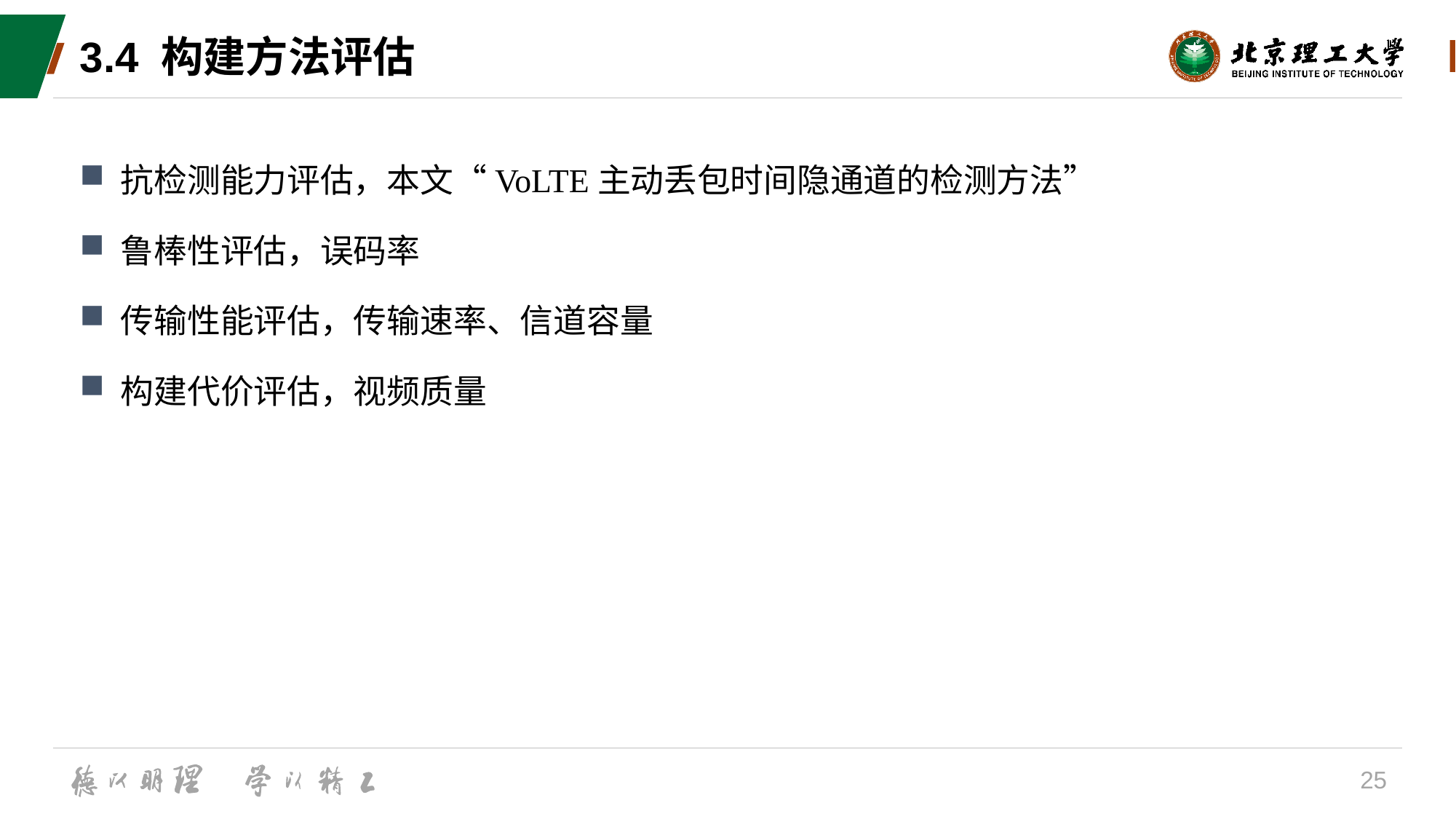

# 3.4 构建方法评估
抗检测能力评估，本文“VoLTE主动丢包时间隐通道的检测方法”
鲁棒性评估，误码率
传输性能评估，传输速率、信道容量
构建代价评估，视频质量